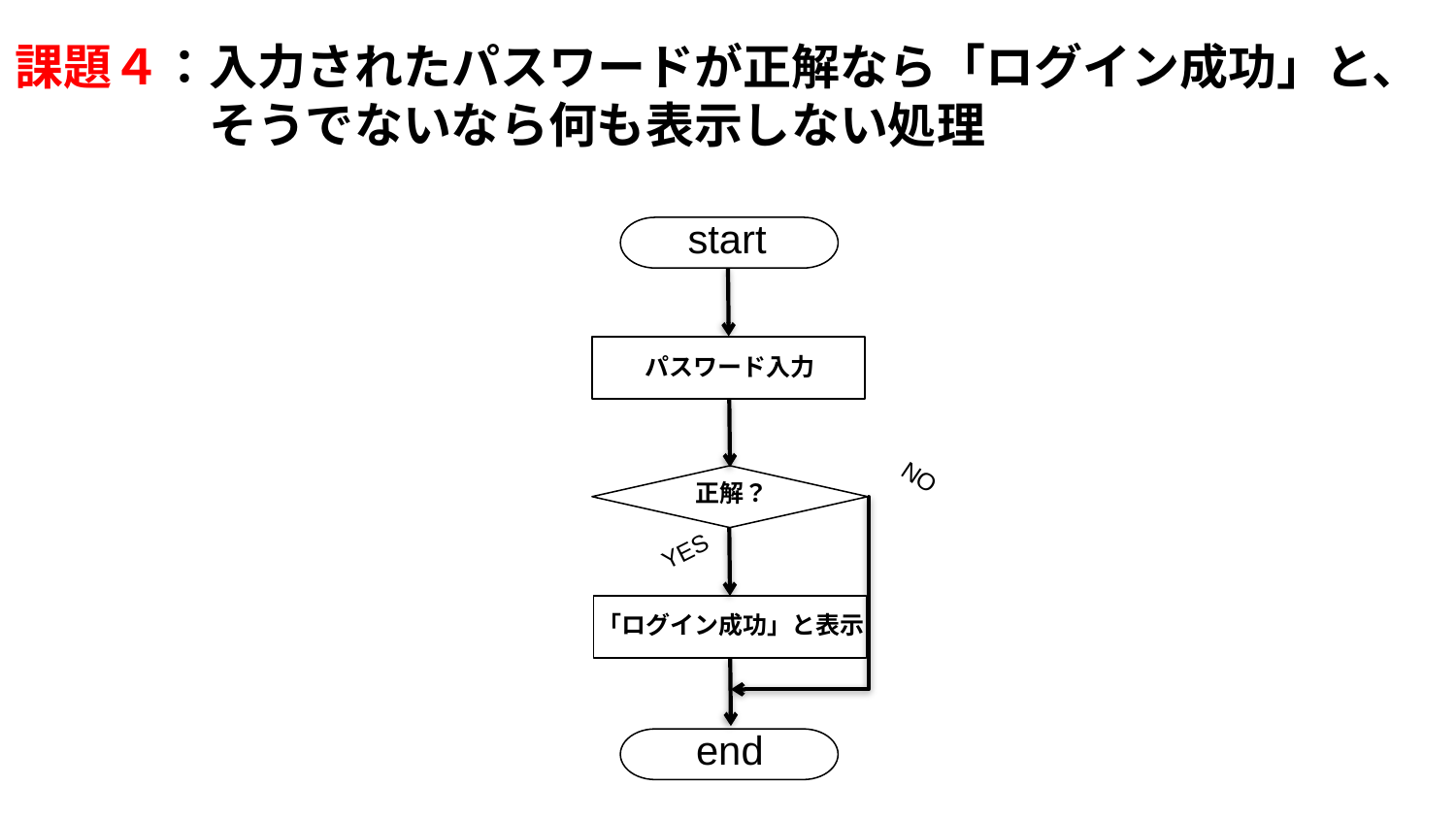

課題４：入力されたパスワードが正解なら「ログイン成功」と、	　そうでないなら何も表示しない処理
start

パスワード入力
NO

正解？
YES

「ログイン成功」と表示
end